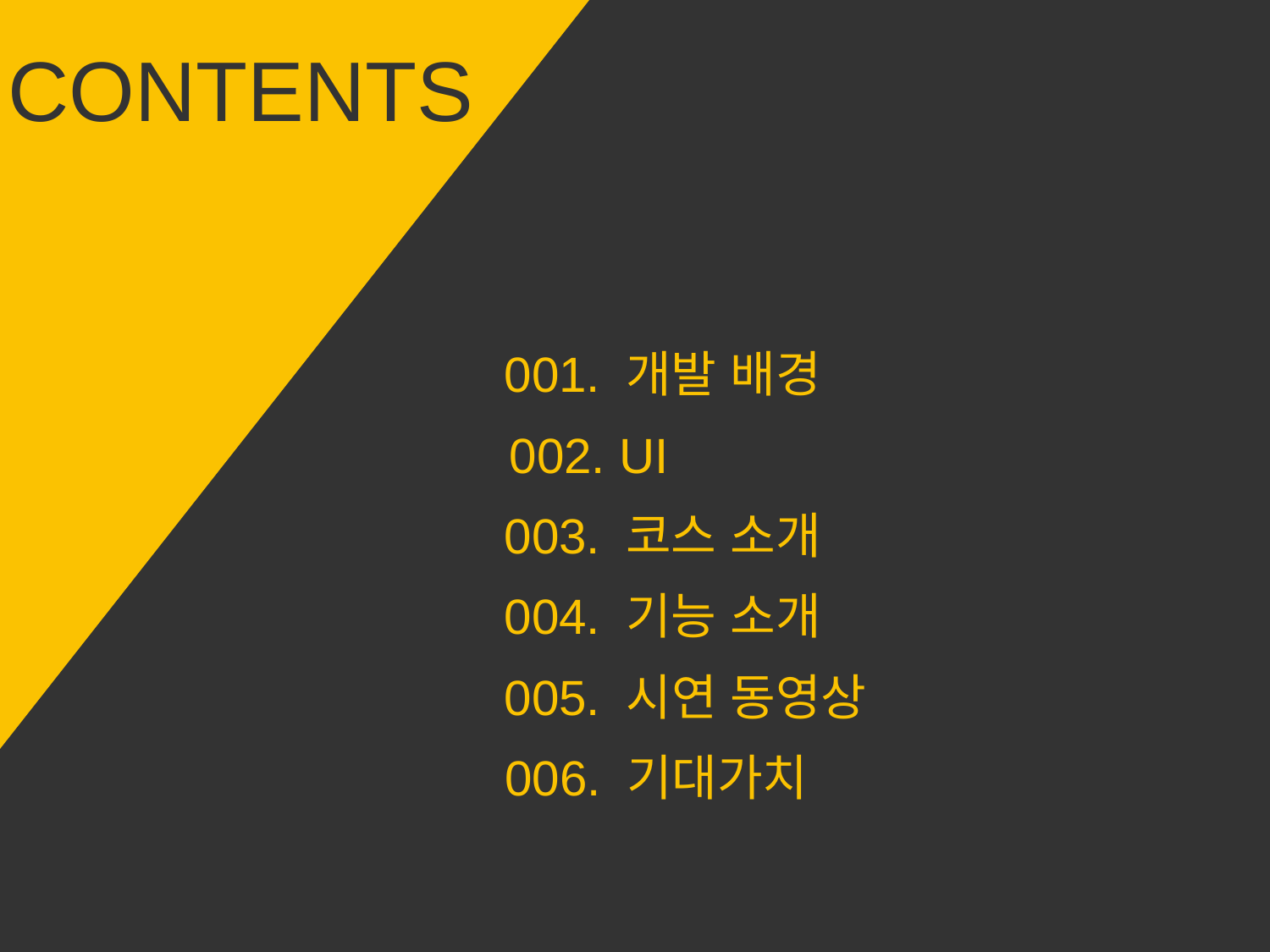

CONTENTS
001. 개발 배경
002. UI
003. 코스 소개
004. 기능 소개
005. 시연 동영상
006. 기대가치